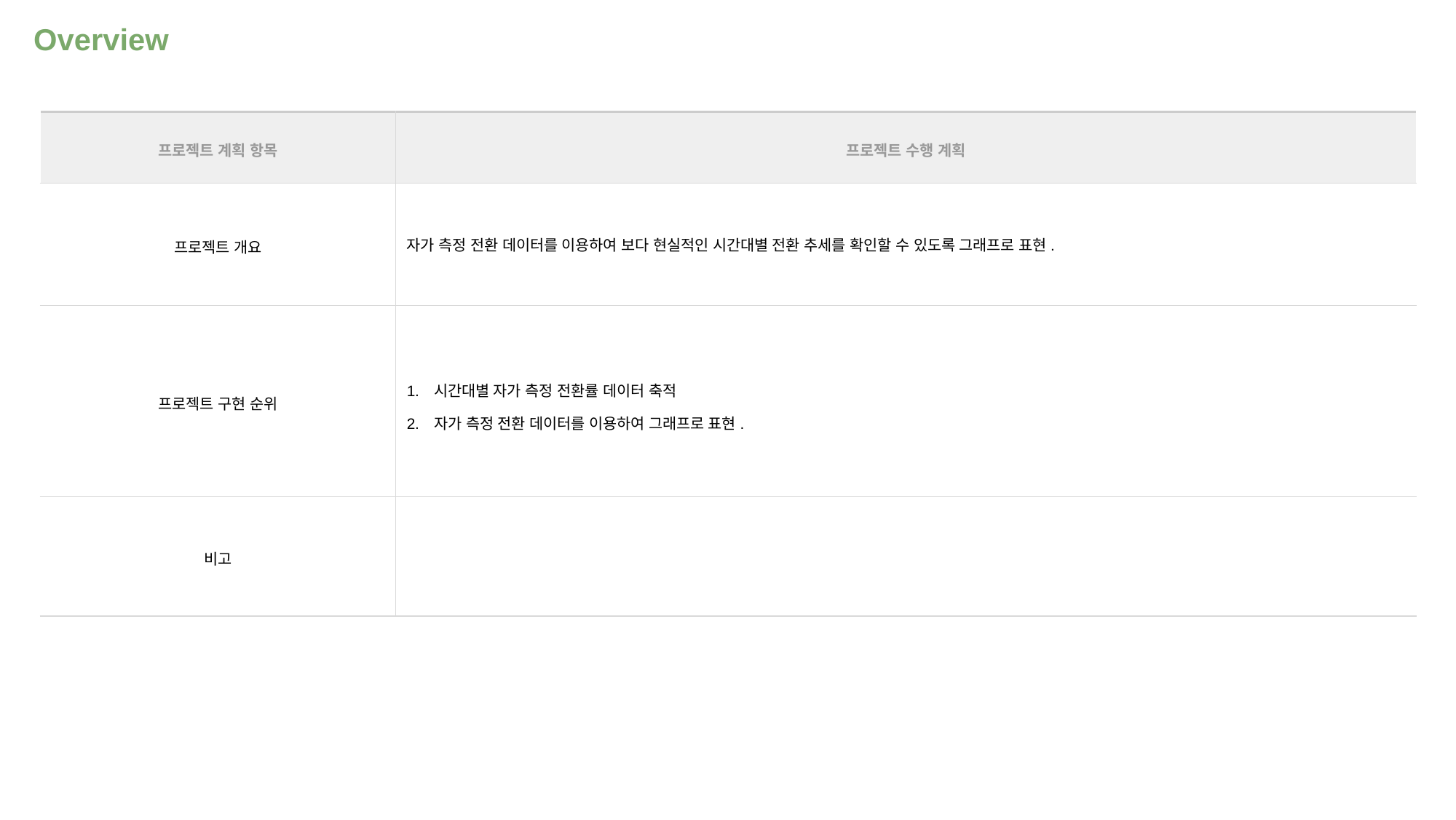

Overview
| 프로젝트 계획 항목 | 프로젝트 수행 계획 |
| --- | --- |
| 프로젝트 개요 | 자가 측정 전환 데이터를 이용하여 보다 현실적인 시간대별 전환 추세를 확인할 수 있도록 그래프로 표현. |
| 프로젝트 구현 순위 | 시간대별 자가 측정 전환률 데이터 축적 자가 측정 전환 데이터를 이용하여 그래프로 표현. |
| 비고 |  |